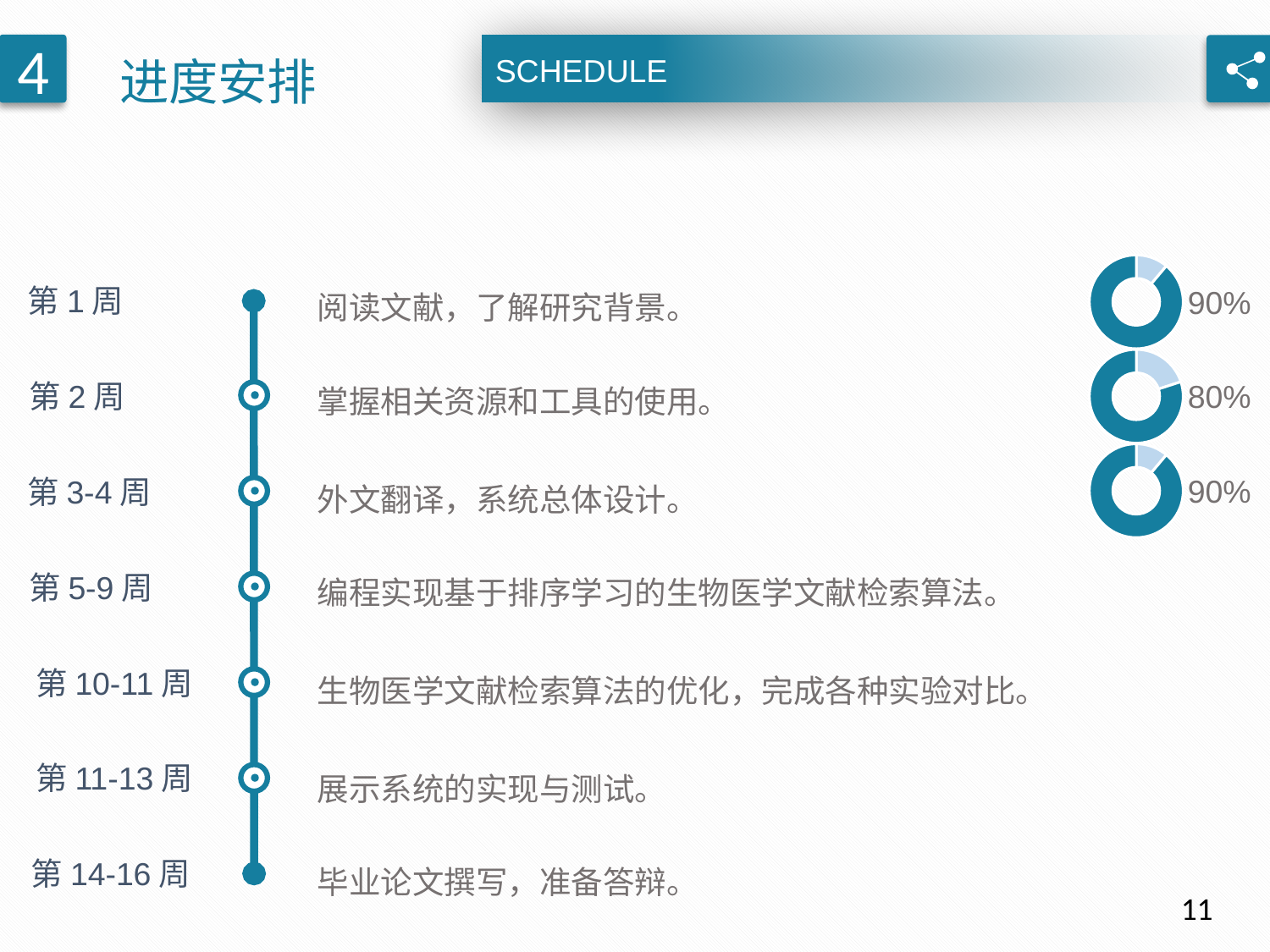

进度安排
4

SCHEDULE

### Chart

| Category | 销售额 |
|---|---|
| 第一季度 | 1.0 |
| 第二季度 | 8.0 |
90%
阅读文献，了解研究背景。
第1周

### Chart

| Category | 销售额 |
|---|---|
| 第一季度 | 2.0 |
| 第二季度 | 8.0 |
80%
掌握相关资源和工具的使用。
第2周

### Chart

| Category | 销售额 |
|---|---|
| 第一季度 | 1.0 |
| 第二季度 | 8.0 |
90%
外文翻译，系统总体设计。
第3-4周

编程实现基于排序学习的生物医学文献检索算法。
第5-9周

生物医学文献检索算法的优化，完成各种实验对比。
第10-11周

展示系统的实现与测试。
第11-13周

毕业论文撰写，准备答辩。
第14-16周
11